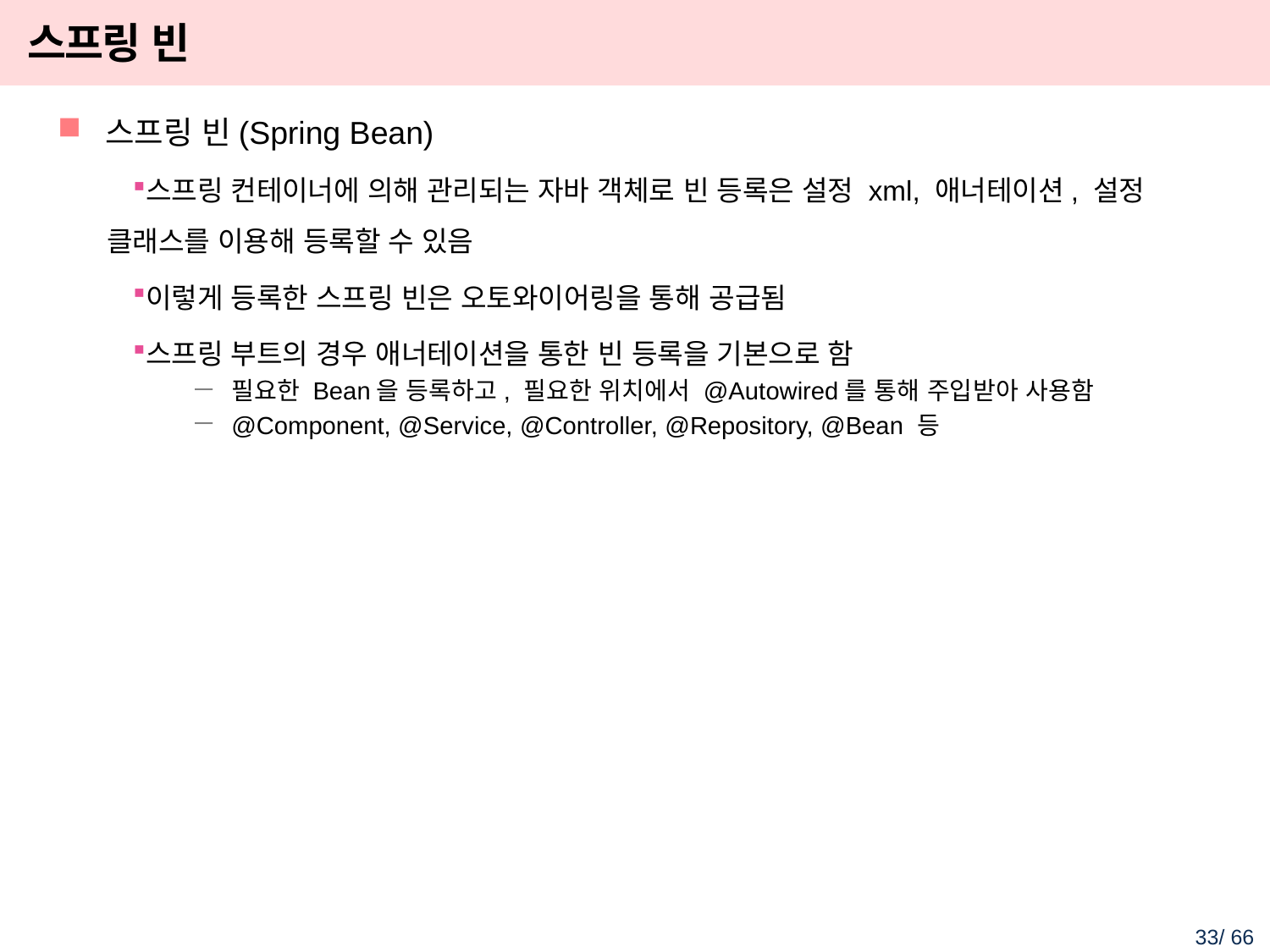

# 스프링 빈
스프링 빈(Spring Bean)
스프링 컨테이너에 의해 관리되는 자바 객체로 빈 등록은 설정 xml, 애너테이션, 설정 클래스를 이용해 등록할 수 있음
이렇게 등록한 스프링 빈은 오토와이어링을 통해 공급됨
스프링 부트의 경우 애너테이션을 통한 빈 등록을 기본으로 함
필요한 Bean을 등록하고, 필요한 위치에서 @Autowired를 통해 주입받아 사용함
@Component, @Service, @Controller, @Repository, @Bean 등